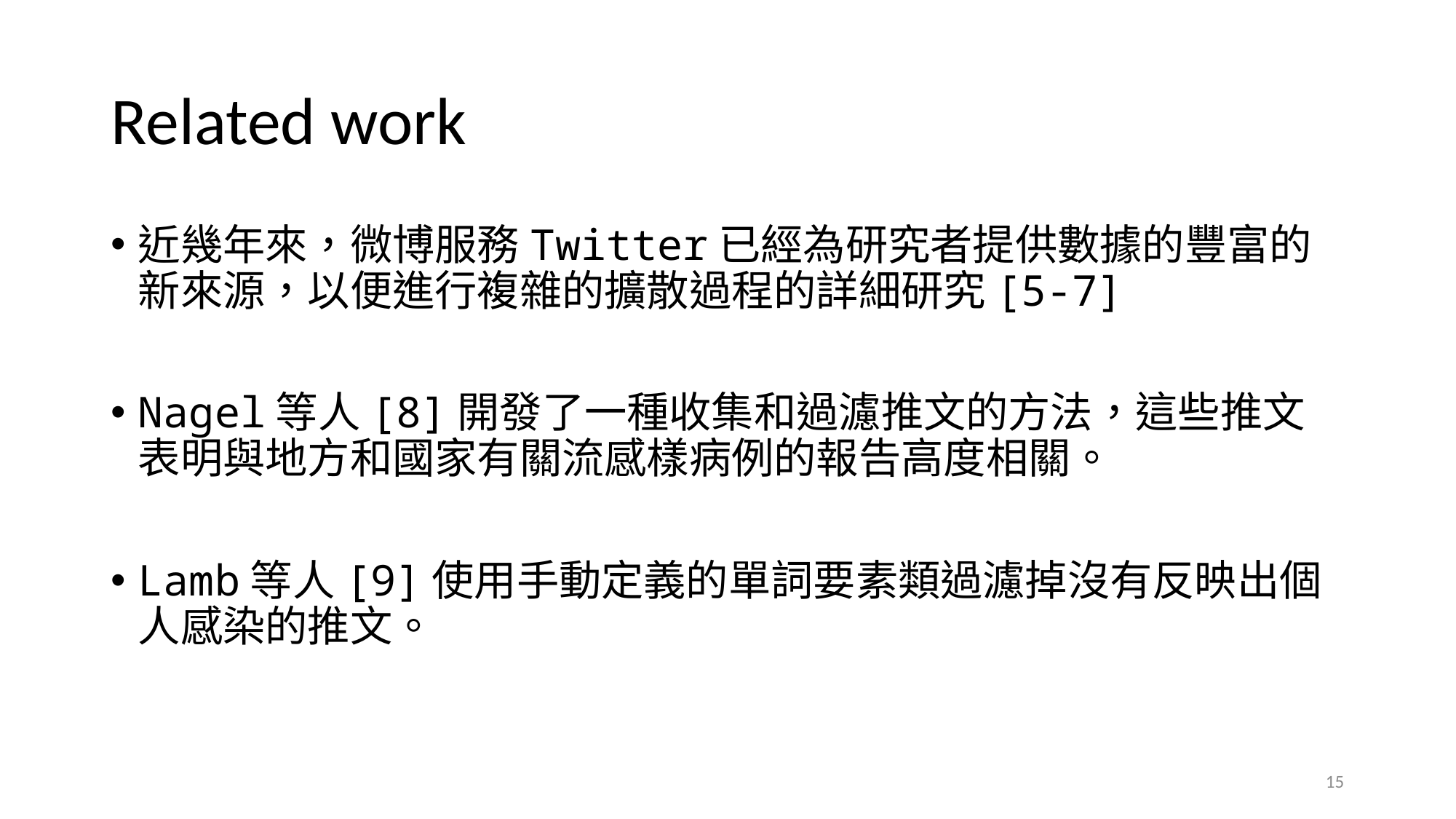

# Related work
近幾年來，微博服務Twitter已經為研究者提供數據的豐富的新來源，以便進行複雜的擴散過程的詳細研究[5-7]

Nagel等人[8]開發了一種收集和過濾推文的方法，這些推文表明與地方和國家有關流感樣病例的報告高度相關。

Lamb等人[9]使用手動定義的單詞要素類過濾掉沒有反映出個人感染的推文。
15